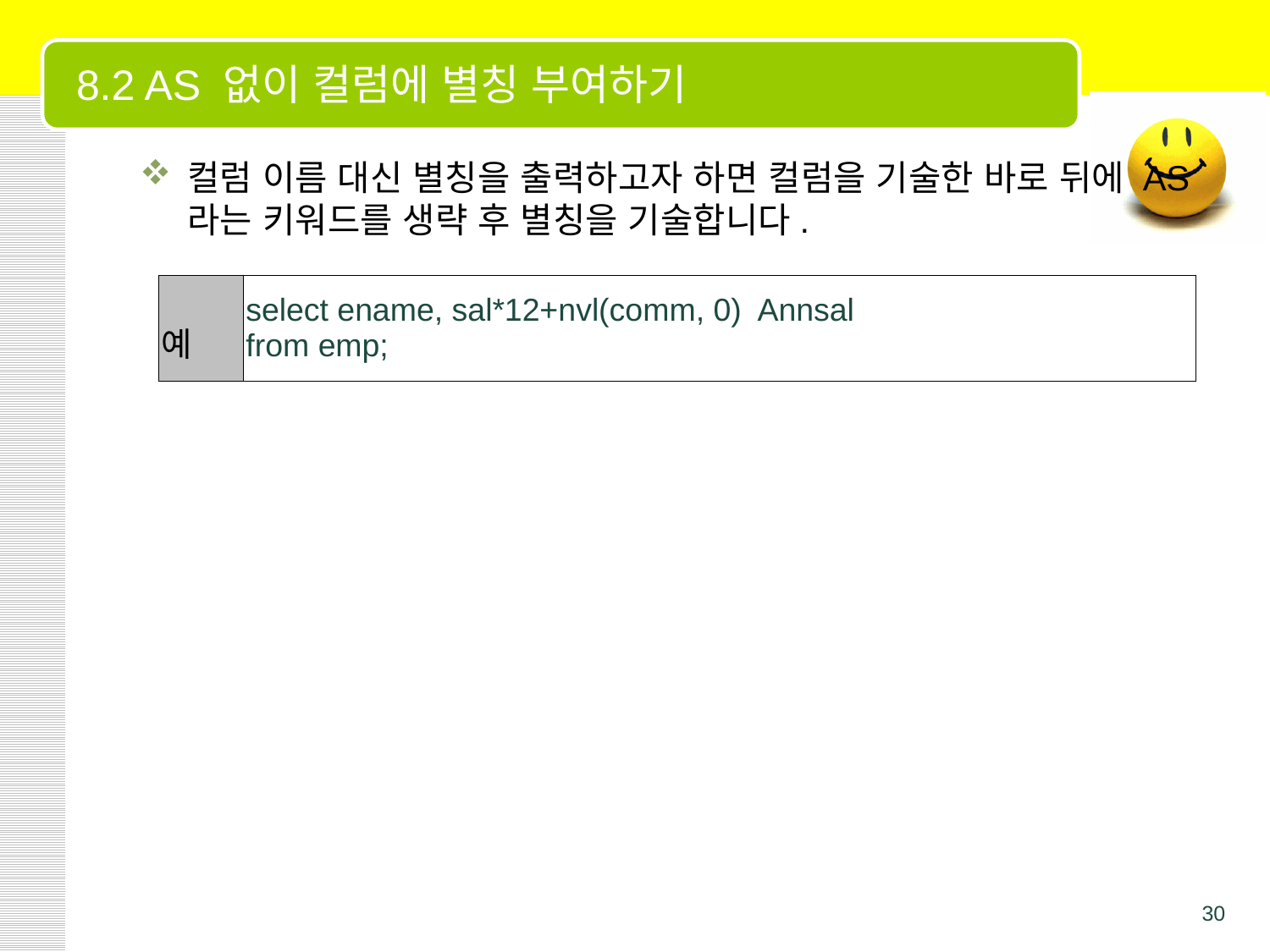

# 8.2 AS 없이 컬럼에 별칭 부여하기
컬럼 이름 대신 별칭을 출력하고자 하면 컬럼을 기술한 바로 뒤에 AS 라는 키워드를 생략 후 별칭을 기술합니다.

| 예 | select ename, sal\*12+nvl(comm, 0) Annsal from emp; |
| --- | --- |